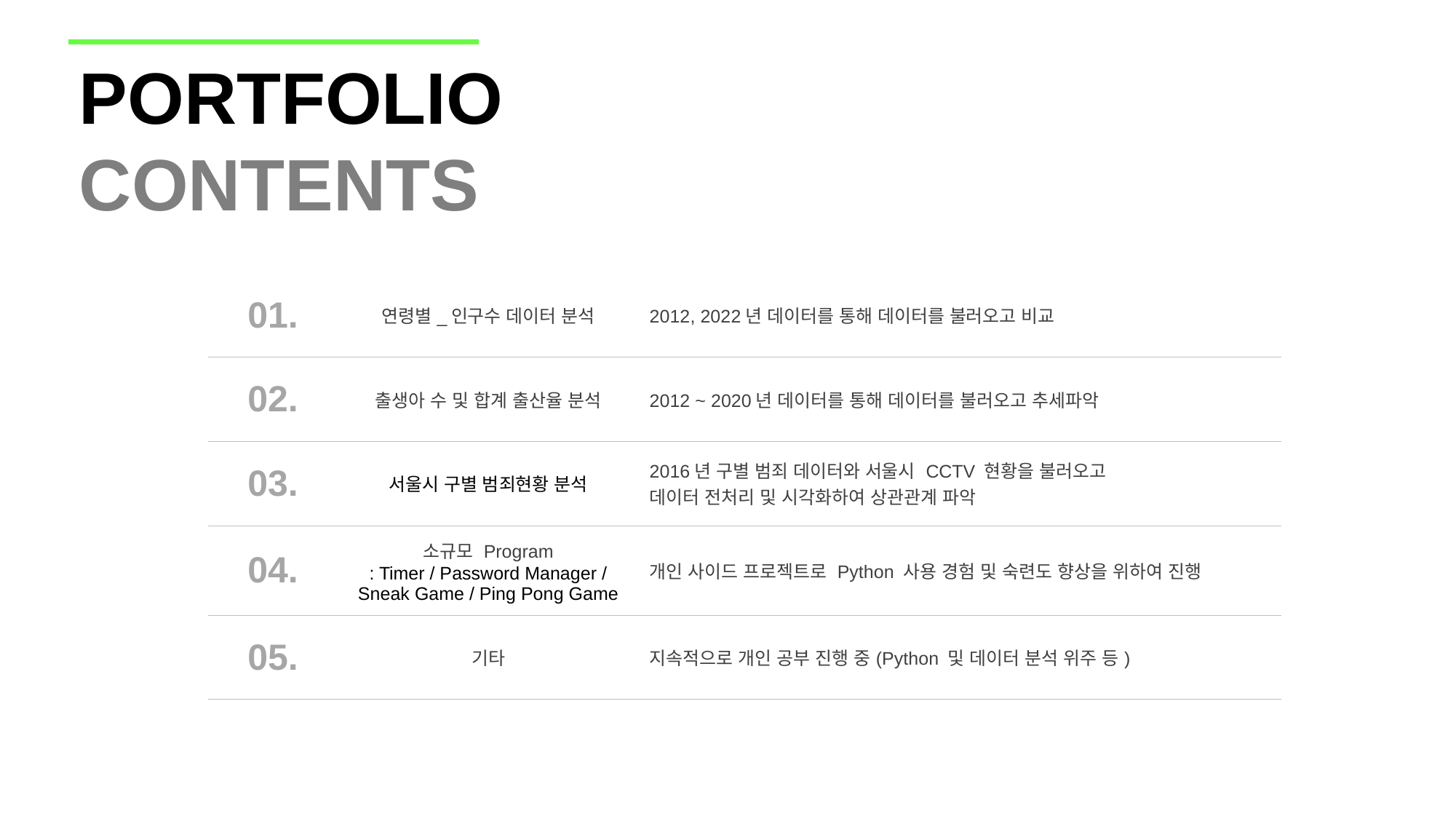

| 01. | 연령별\_인구수 데이터 분석 | 2012, 2022년 데이터를 통해 데이터를 불러오고 비교 |
| --- | --- | --- |
| 02. | 출생아 수 및 합계 출산율 분석 | 2012 ~ 2020년 데이터를 통해 데이터를 불러오고 추세파악 |
| 03. | 서울시 구별 범죄현황 분석 | 2016년 구별 범죄 데이터와 서울시 CCTV 현황을 불러오고 데이터 전처리 및 시각화하여 상관관계 파악 |
| 04. | 소규모 Program : Timer / Password Manager / Sneak Game / Ping Pong Game | 개인 사이드 프로젝트로 Python 사용 경험 및 숙련도 향상을 위하여 진행 |
| 05. | 기타 | 지속적으로 개인 공부 진행 중(Python 및 데이터 분석 위주 등) |